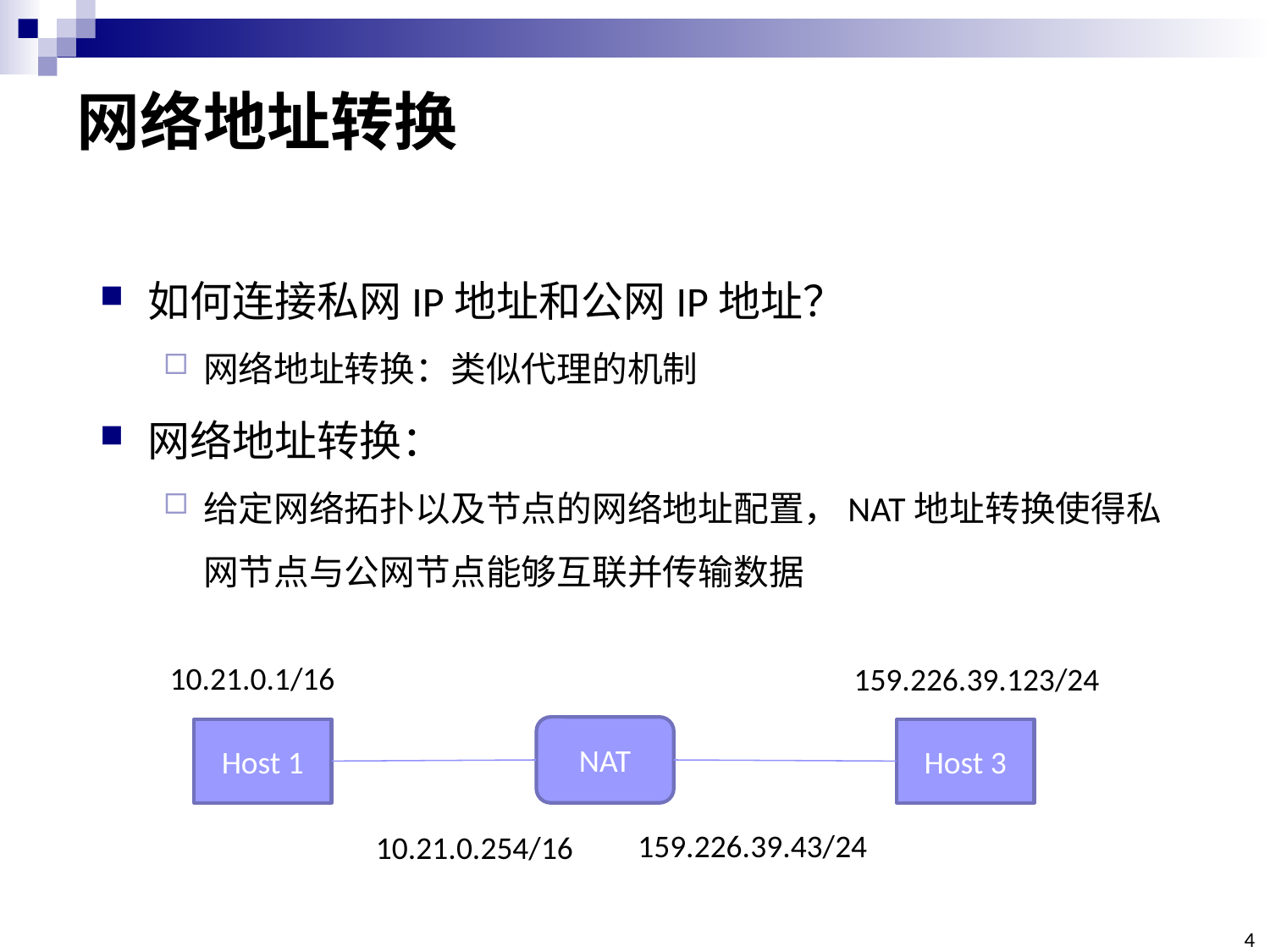

# 网络地址转换
如何连接私网IP地址和公网IP地址？
网络地址转换：类似代理的机制
网络地址转换：
给定网络拓扑以及节点的网络地址配置，NAT地址转换使得私网节点与公网节点能够互联并传输数据
10.21.0.1/16
159.226.39.123/24
Host 1
Host 3
NAT
159.226.39.43/24
10.21.0.254/16
4